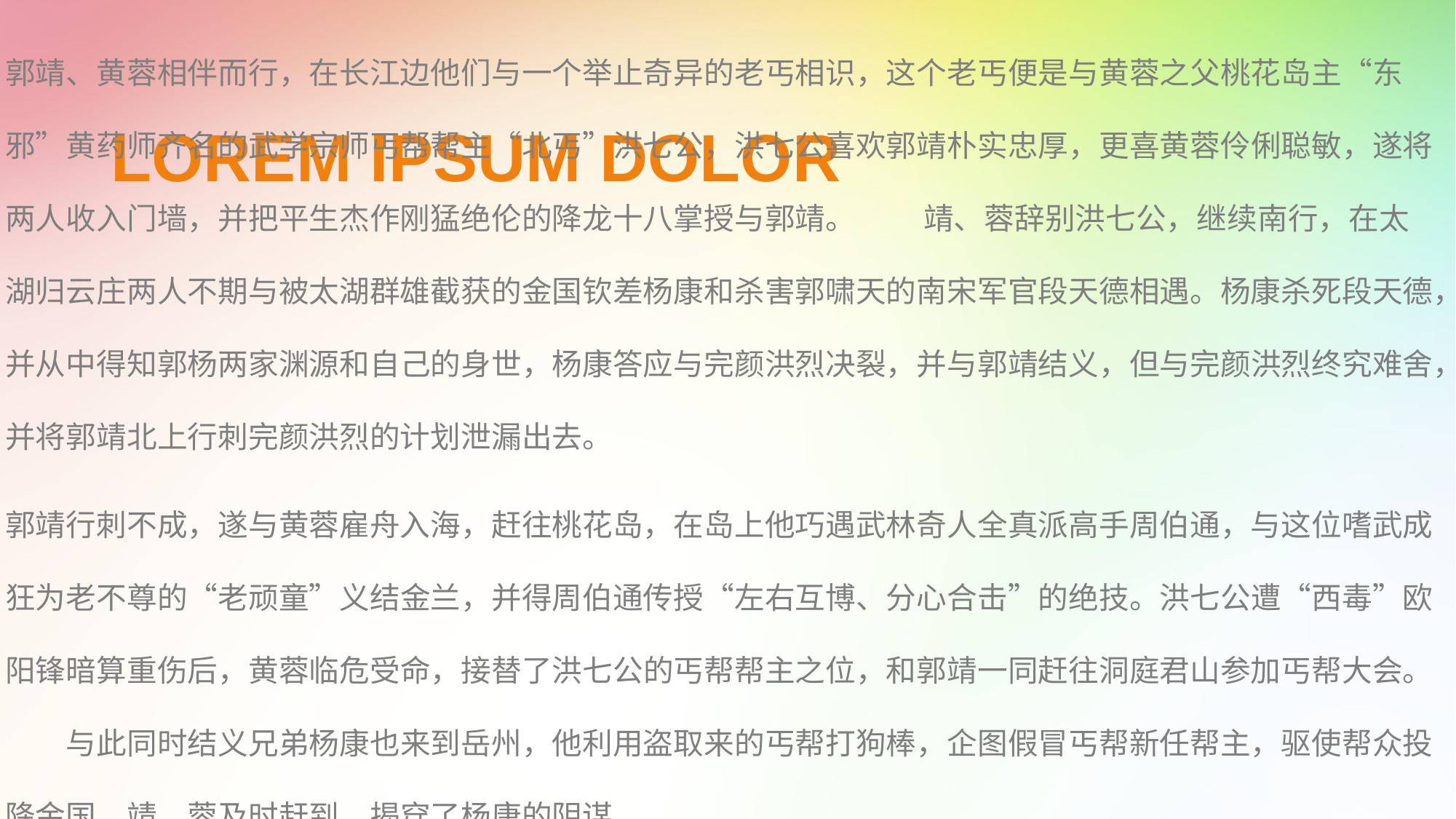

郭靖、黄蓉相伴而行，在长江边他们与一个举止奇异的老丐相识，这个老丐便是与黄蓉之父桃花岛主“东邪”黄药师齐名的武学宗师丐帮帮主“北丐”洪七公，洪七公喜欢郭靖朴实忠厚，更喜黄蓉伶俐聪敏，遂将两人收入门墙，并把平生杰作刚猛绝伦的降龙十八掌授与郭靖。 　　靖、蓉辞别洪七公，继续南行，在太湖归云庄两人不期与被太湖群雄截获的金国钦差杨康和杀害郭啸天的南宋军官段天德相遇。杨康杀死段天德，并从中得知郭杨两家渊源和自己的身世，杨康答应与完颜洪烈决裂，并与郭靖结义，但与完颜洪烈终究难舍，并将郭靖北上行刺完颜洪烈的计划泄漏出去。
郭靖行刺不成，遂与黄蓉雇舟入海，赶往桃花岛，在岛上他巧遇武林奇人全真派高手周伯通，与这位嗜武成狂为老不尊的“老顽童”义结金兰，并得周伯通传授“左右互博、分心合击”的绝技。洪七公遭“西毒”欧阳锋暗算重伤后，黄蓉临危受命，接替了洪七公的丐帮帮主之位，和郭靖一同赶往洞庭君山参加丐帮大会。 　　与此同时结义兄弟杨康也来到岳州，他利用盗取来的丐帮打狗棒，企图假冒丐帮新任帮主，驱使帮众投降金国，靖、蓉及时赶到，揭穿了杨康的阴谋。

# LOREM IPSUM DOLOR